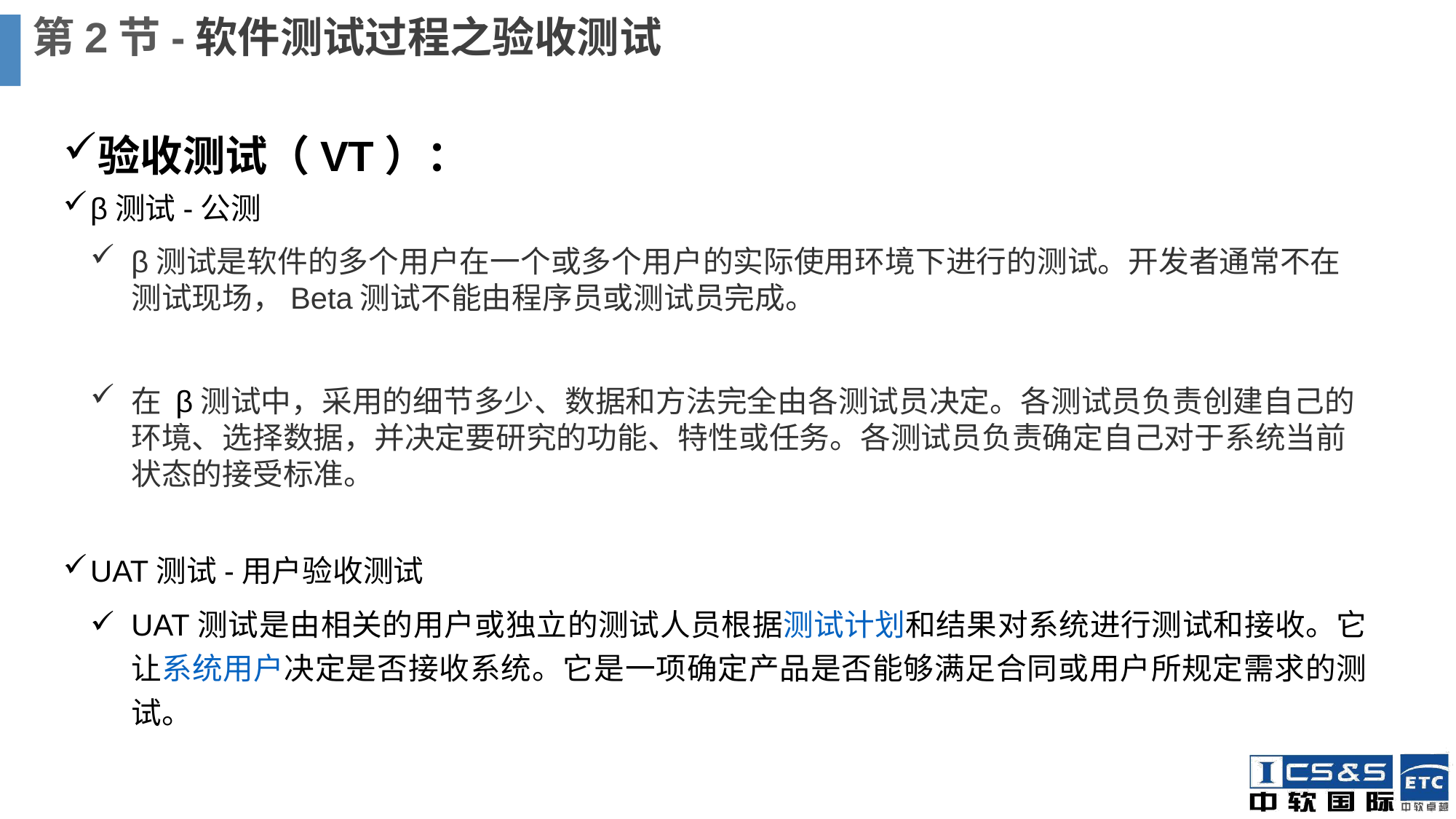

# 第2节-软件测试过程之验收测试
验收测试（VT）：
β测试-公测
β测试是软件的多个用户在一个或多个用户的实际使用环境下进行的测试。开发者通常不在测试现场，Beta测试不能由程序员或测试员完成。

在 β测试中，采用的细节多少、数据和方法完全由各测试员决定。各测试员负责创建自己的环境、选择数据，并决定要研究的功能、特性或任务。各测试员负责确定自己对于系统当前状态的接受标准。

UAT测试-用户验收测试
UAT测试是由相关的用户或独立的测试人员根据测试计划和结果对系统进行测试和接收。它让系统用户决定是否接收系统。它是一项确定产品是否能够满足合同或用户所规定需求的测试。